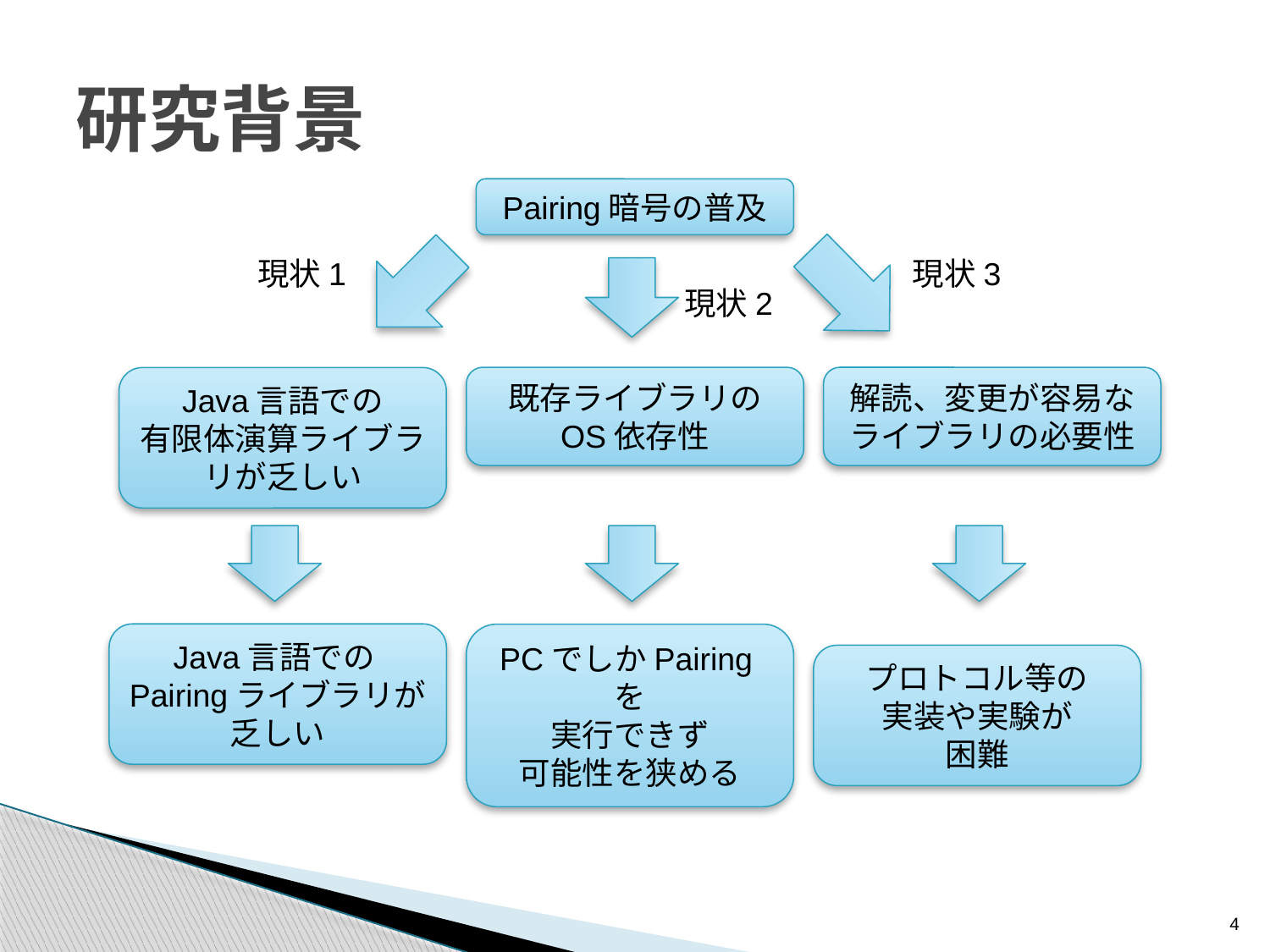

# 研究背景
Pairing暗号の普及

現状1
現状3

現状2
Java言語での
有限体演算ライブラリが乏しい
既存ライブラリの
OS依存性
解読、変更が容易な
ライブラリの必要性

Java言語でのPairingライブラリが乏しい
PCでしかPairingを
実行できず
可能性を狭める
プロトコル等の
実装や実験が
困難
4